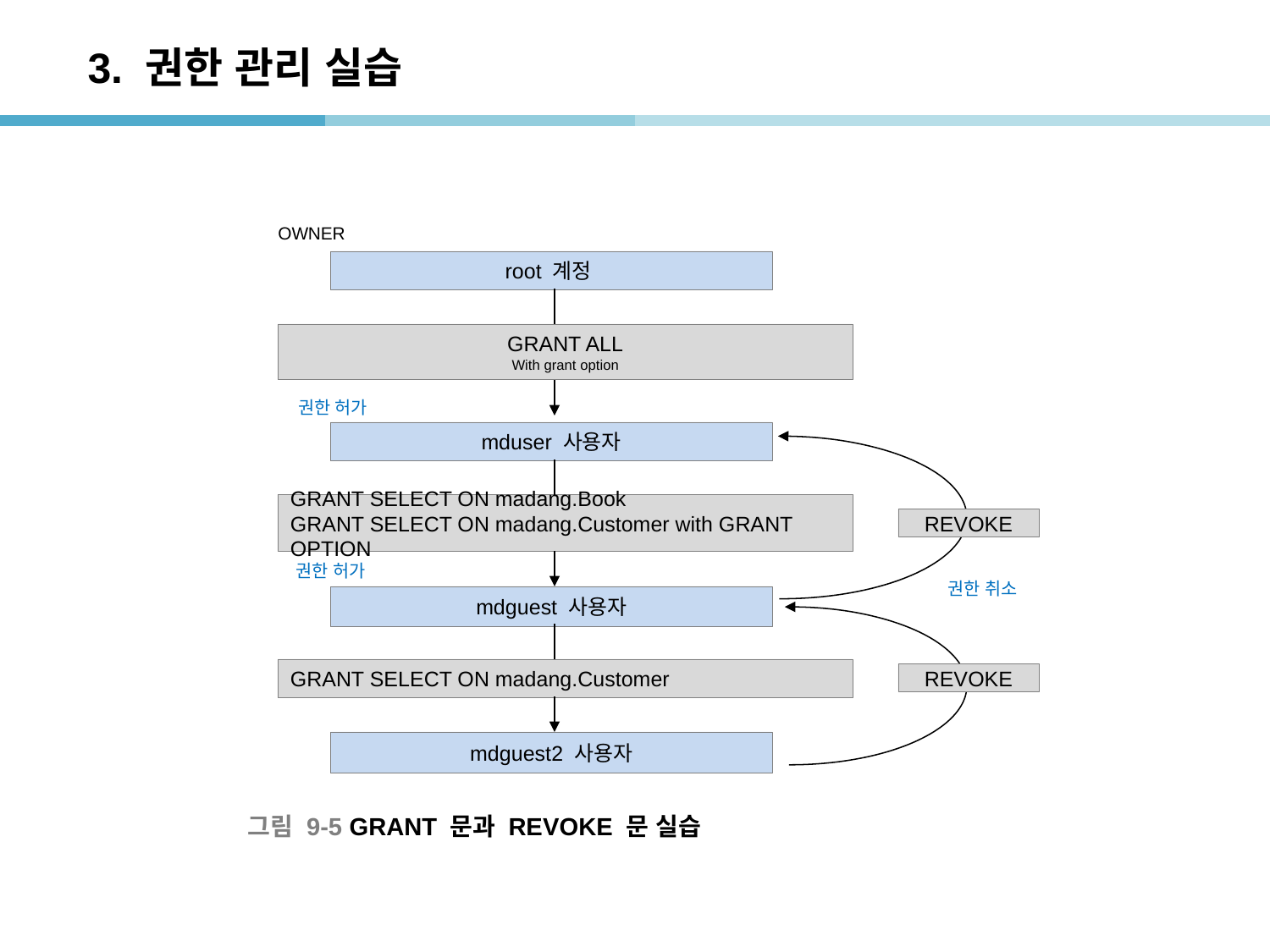

# 3. 권한 관리 실습
OWNER
root 계정
GRANT ALL
With grant option
권한 허가
mduser 사용자

GRANT SELECT ON madang.Book
GRANT SELECT ON madang.Customer with GRANT OPTION
REVOKE
권한 허가
권한 취소
mdguest 사용자

GRANT SELECT ON madang.Customer
REVOKE
mdguest2 사용자
그림 9-5 GRANT 문과 REVOKE 문 실습